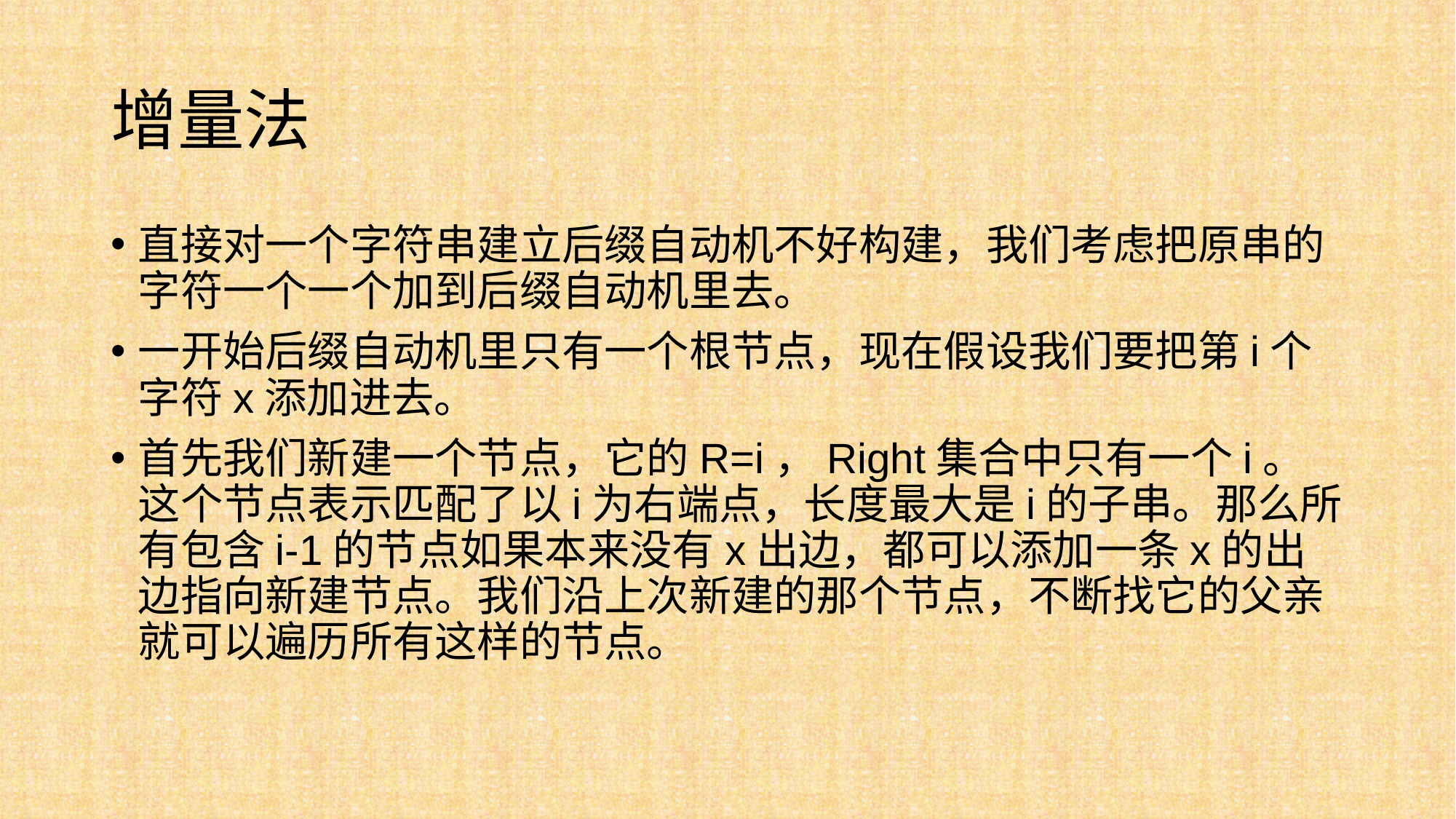

# 增量法
直接对一个字符串建立后缀自动机不好构建，我们考虑把原串的字符一个一个加到后缀自动机里去。
一开始后缀自动机里只有一个根节点，现在假设我们要把第i个字符x添加进去。
首先我们新建一个节点，它的R=i，Right集合中只有一个i。这个节点表示匹配了以i为右端点，长度最大是i的子串。那么所有包含i-1的节点如果本来没有x出边，都可以添加一条x的出边指向新建节点。我们沿上次新建的那个节点，不断找它的父亲就可以遍历所有这样的节点。